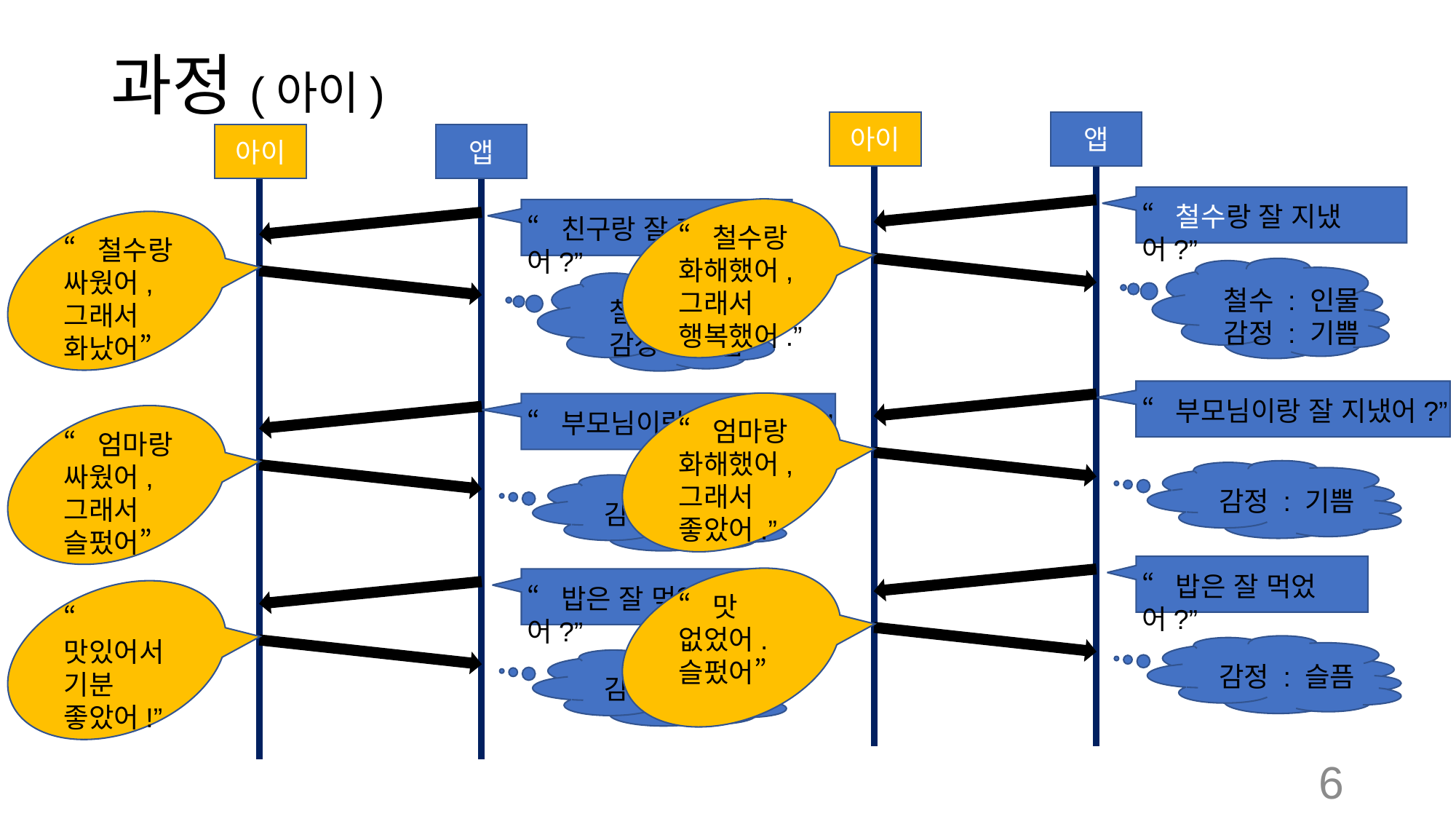

# 과정(아이)

앱
아이
앱
아이

“철수랑 잘 지냈어?”

“친구랑 잘 지냈어?”

“철수랑
화해했어,
그래서 행복했어.”
“철수랑
싸웠어,
그래서 화났어”

철수 : 인물
감정 : 기쁨
철수 : 인물
감정 : 화남

“부모님이랑 잘 지냈어?”

“부모님이랑 잘 지냈어?”

“엄마랑
화해했어,
그래서 좋았어.”
“엄마랑
싸웠어,
그래서 슬펐어”

감정 : 기쁨

감정 : 슬픔

“밥은 잘 먹었어?”

“밥은 잘 먹었어?”

“맛 없었어.슬펐어”
“맛있어서 기분 좋았어!”

감정 : 슬픔
감정 : 기쁨
6